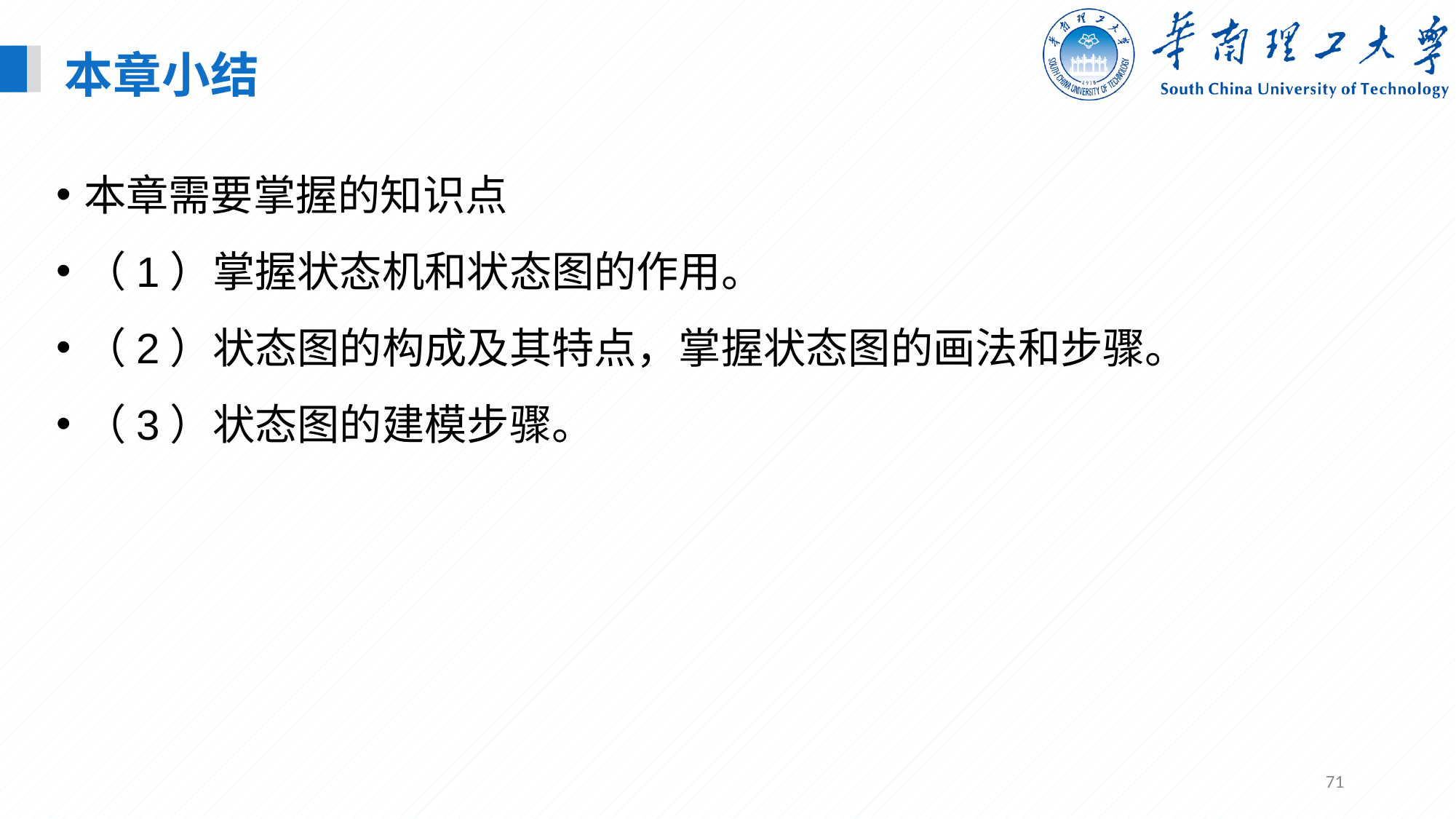

本章小结
本章需要掌握的知识点
（1）掌握状态机和状态图的作用。
（2）状态图的构成及其特点，掌握状态图的画法和步骤。
（3）状态图的建模步骤。
71